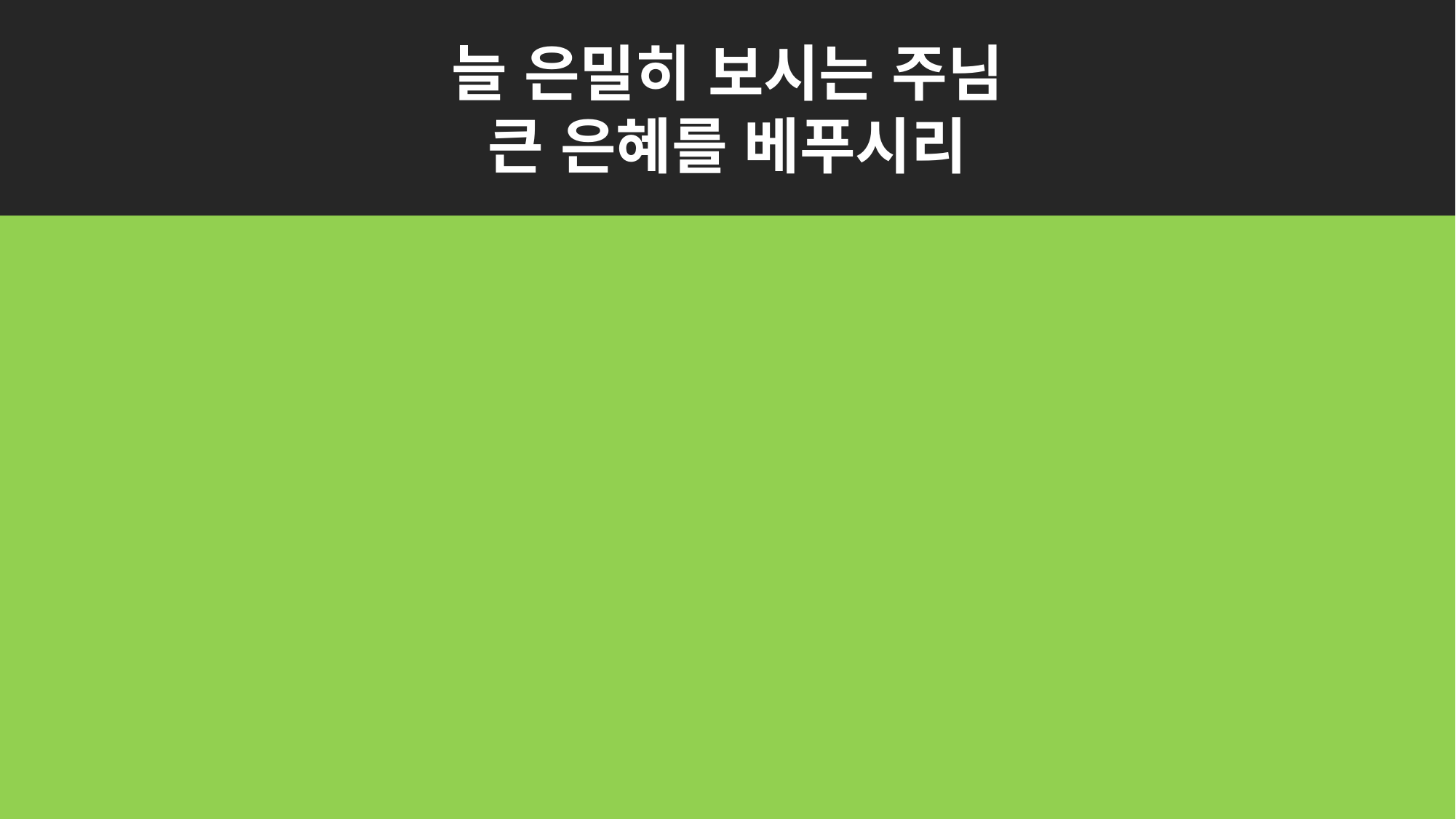

늘 은밀히 보시는 주님
큰 은혜를 베푸시리